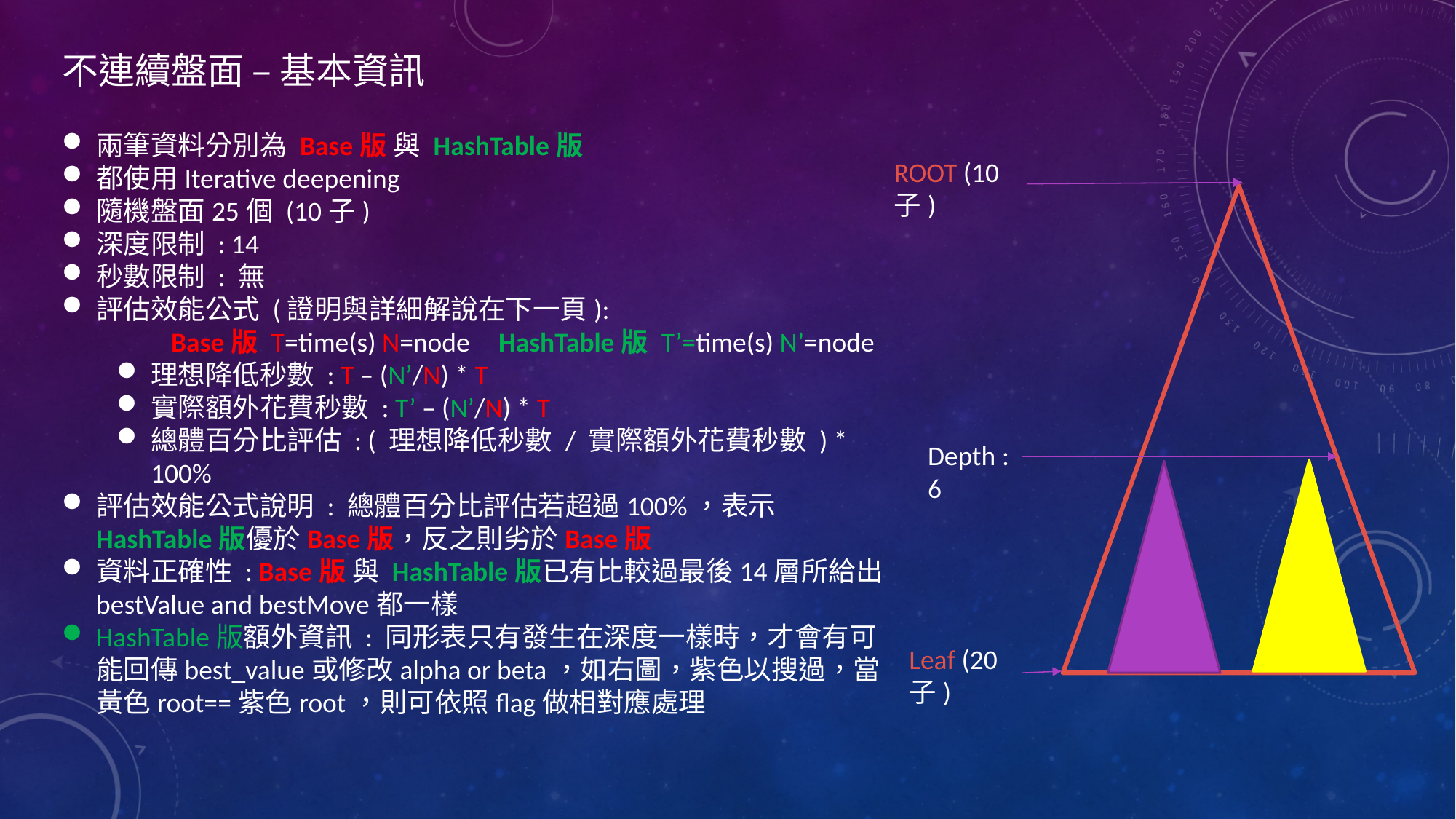

不連續盤面 – 基本資訊
兩筆資料分別為 Base版 與 HashTable版
都使用Iterative deepening
隨機盤面25個 (10子)
深度限制 : 14
秒數限制 : 無
評估效能公式 (證明與詳細解說在下一頁):
	Base版 T=time(s) N=node 	HashTable版 T’=time(s) N’=node
理想降低秒數 : T – (N’/N) * T
實際額外花費秒數 : T’ – (N’/N) * T
總體百分比評估 : ( 理想降低秒數 / 實際額外花費秒數 ) * 100%
評估效能公式說明 : 總體百分比評估若超過100%，表示HashTable版優於Base版，反之則劣於Base版
資料正確性 : Base版 與 HashTable版已有比較過最後14層所給出bestValue and bestMove都一樣
HashTable版額外資訊 : 同形表只有發生在深度一樣時，才會有可能回傳best_value或修改alpha or beta，如右圖，紫色以搜過，當黃色root==紫色root，則可依照flag做相對應處理

ROOT (10子)

Leaf (20子)
Depth : 6